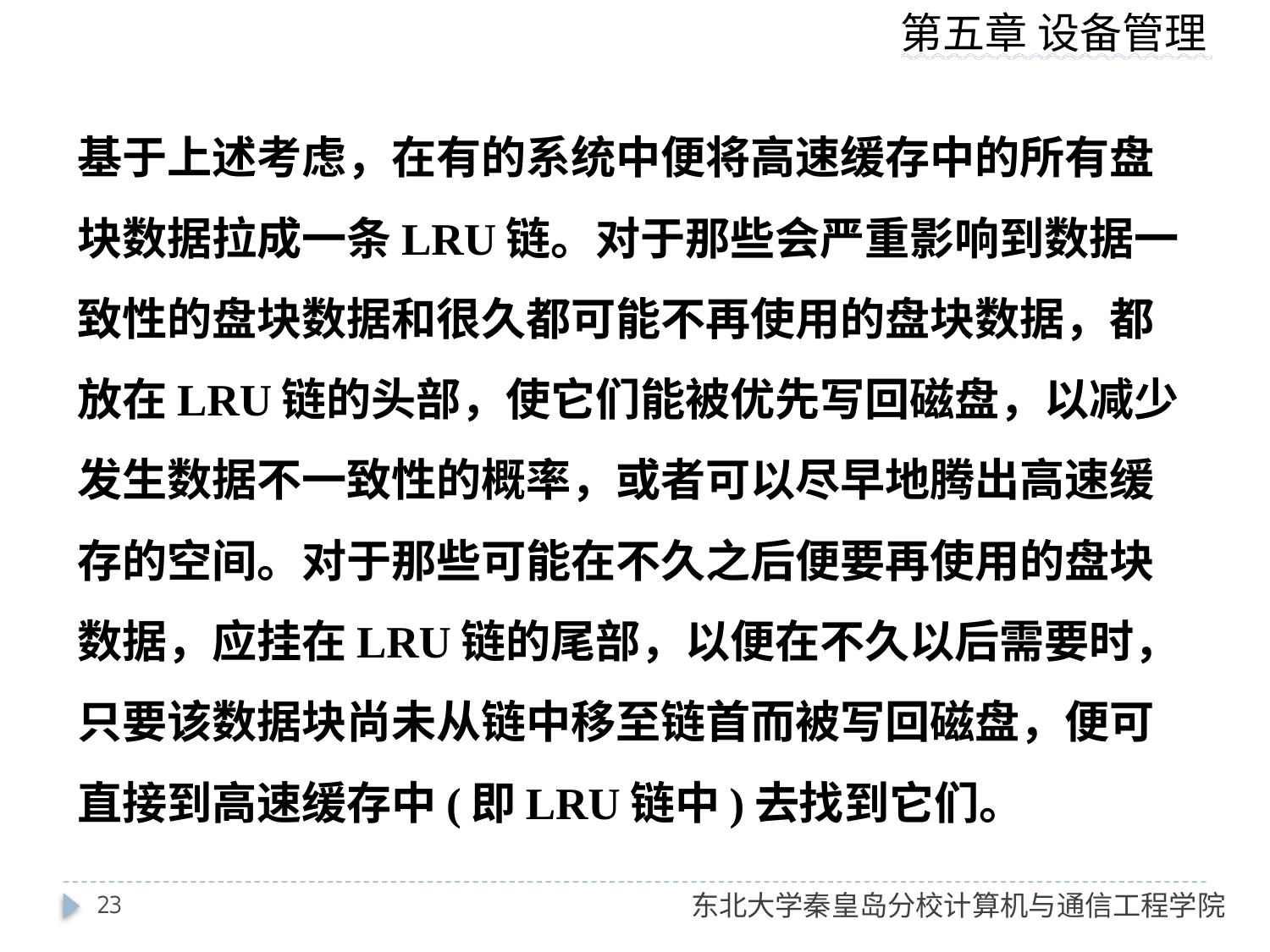

基于上述考虑，在有的系统中便将高速缓存中的所有盘块数据拉成一条LRU链。对于那些会严重影响到数据一致性的盘块数据和很久都可能不再使用的盘块数据，都放在LRU链的头部，使它们能被优先写回磁盘，以减少发生数据不一致性的概率，或者可以尽早地腾出高速缓存的空间。对于那些可能在不久之后便要再使用的盘块数据，应挂在LRU链的尾部，以便在不久以后需要时，只要该数据块尚未从链中移至链首而被写回磁盘，便可直接到高速缓存中(即LRU链中)去找到它们。

23